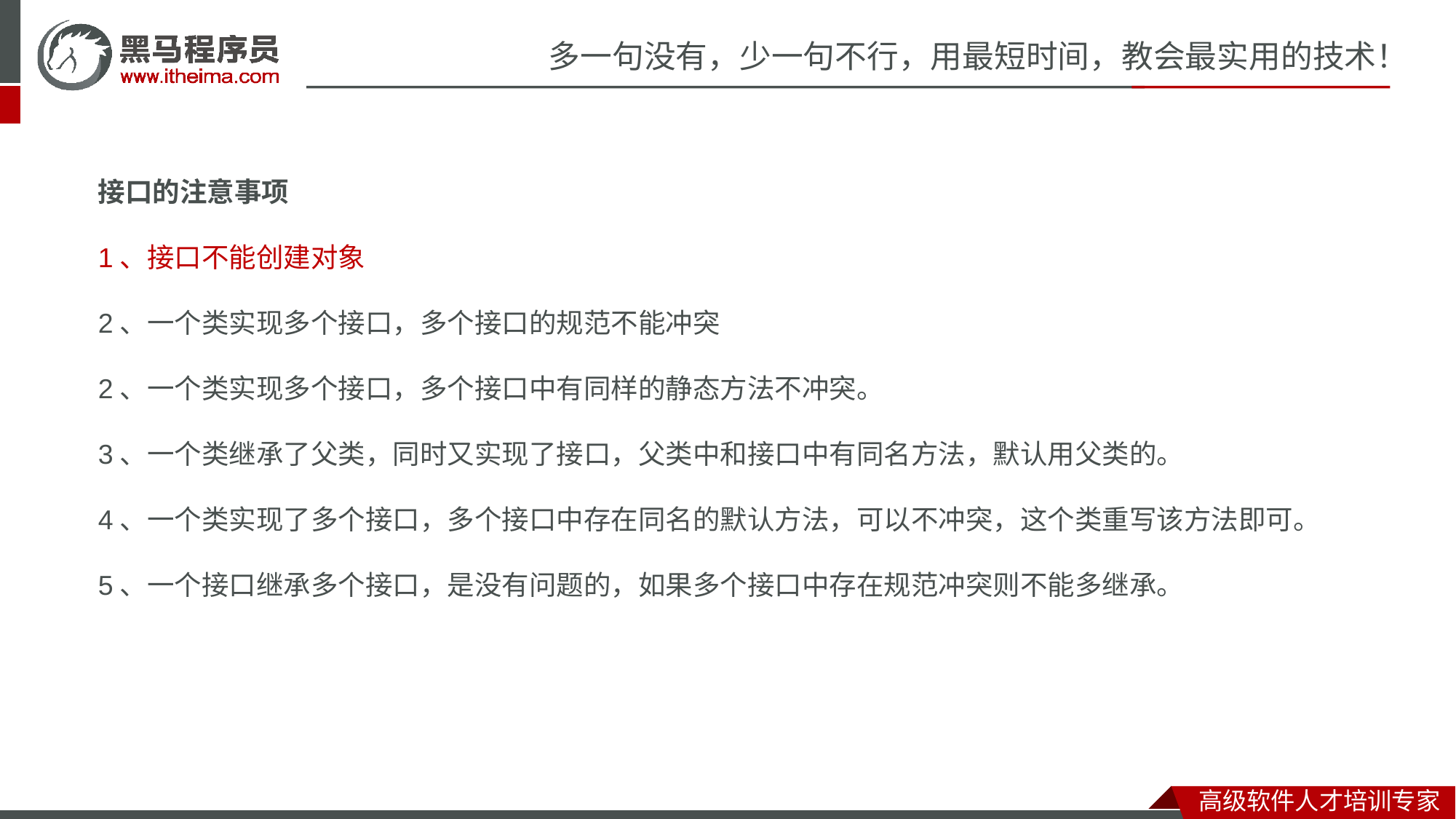

接口的注意事项
1、接口不能创建对象
2、一个类实现多个接口，多个接口的规范不能冲突
2、一个类实现多个接口，多个接口中有同样的静态方法不冲突。
3、一个类继承了父类，同时又实现了接口，父类中和接口中有同名方法，默认用父类的。
4、一个类实现了多个接口，多个接口中存在同名的默认方法，可以不冲突，这个类重写该方法即可。
5、一个接口继承多个接口，是没有问题的，如果多个接口中存在规范冲突则不能多继承。